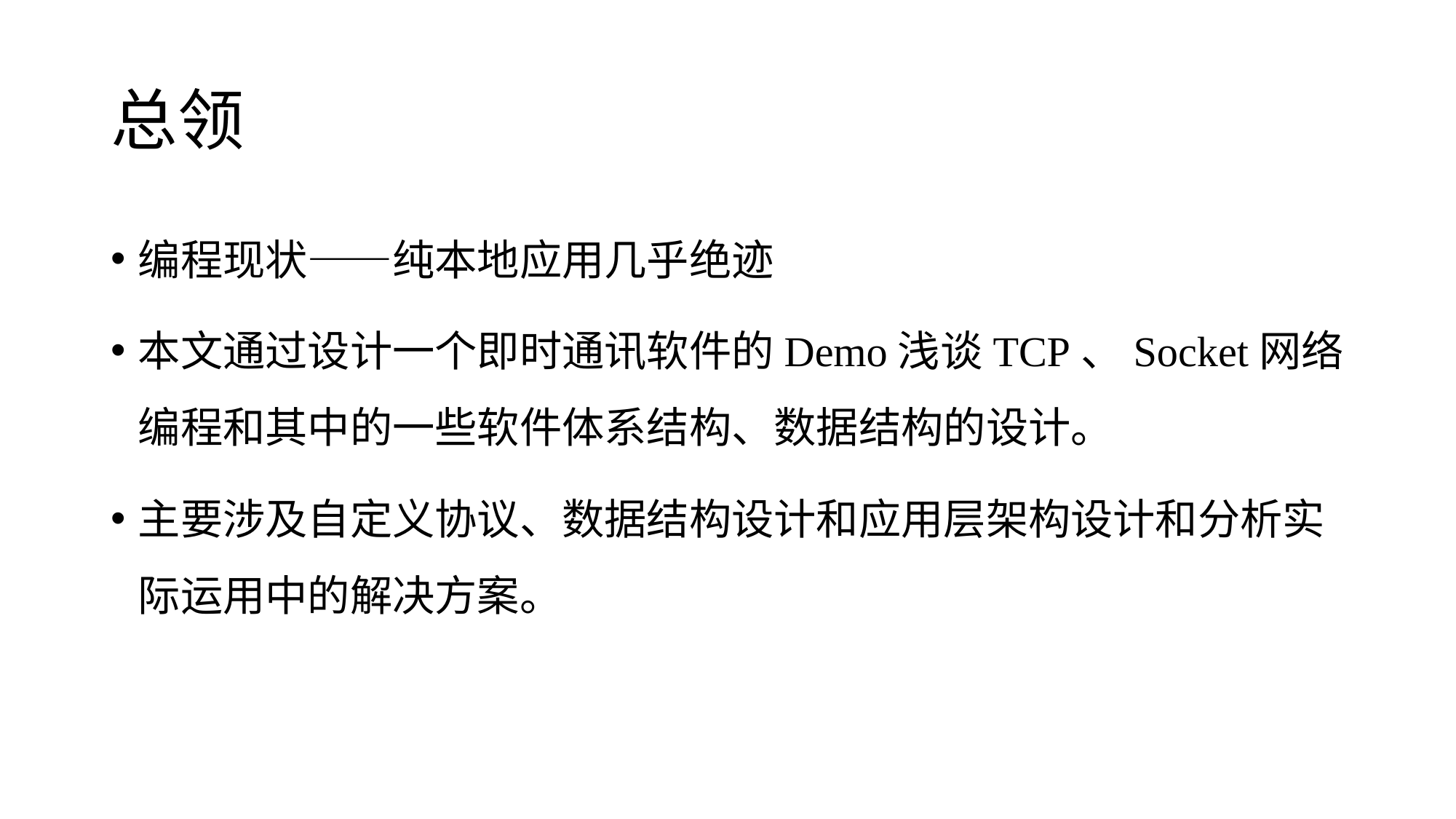

# 总领
编程现状——纯本地应用几乎绝迹
本文通过设计一个即时通讯软件的Demo浅谈TCP、Socket网络编程和其中的一些软件体系结构、数据结构的设计。
主要涉及自定义协议、数据结构设计和应用层架构设计和分析实际运用中的解决方案。